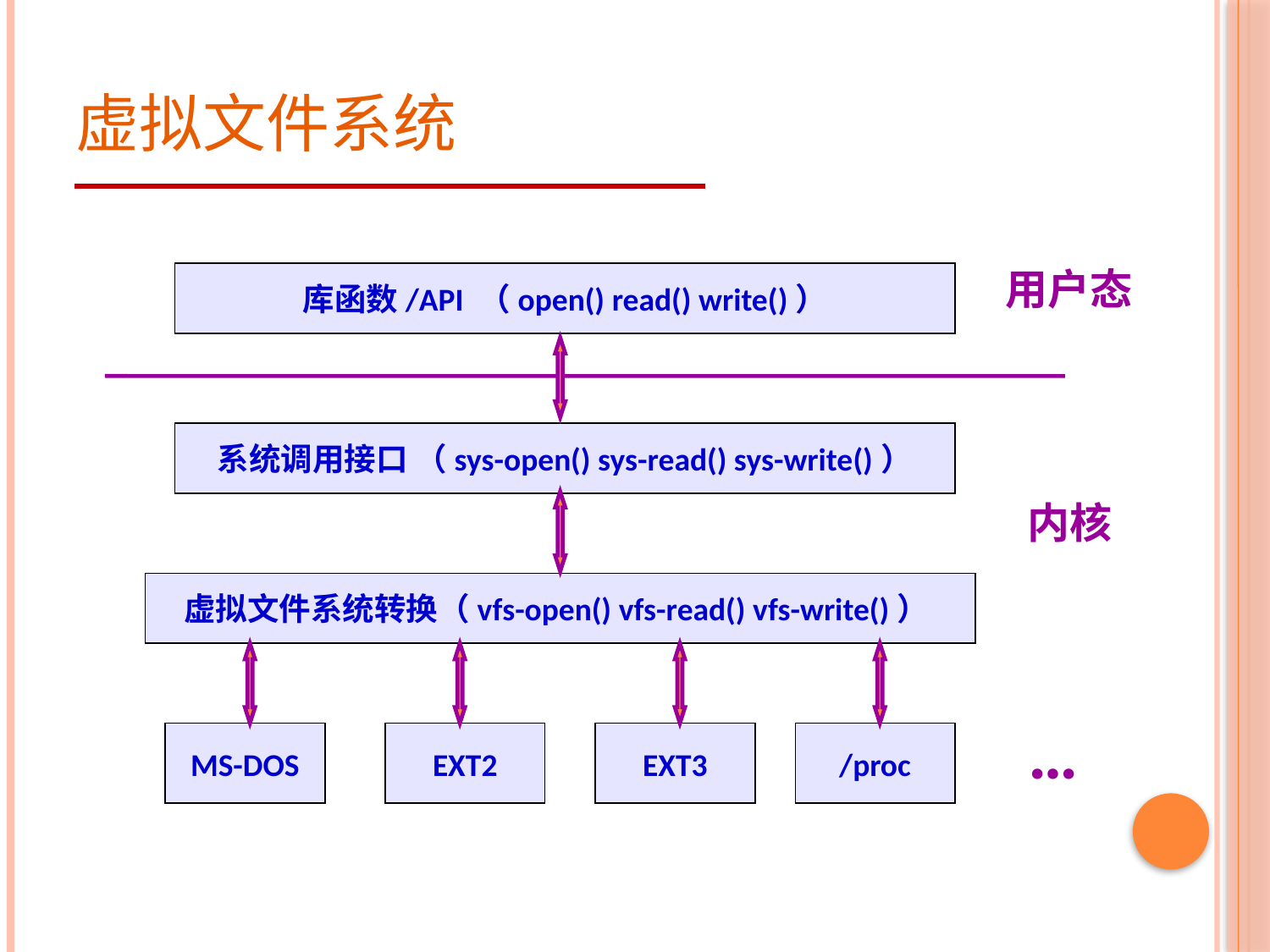

# 虚拟文件系统
用户态
库函数/API （open() read() write()）

系统调用接口 （sys-open() sys-read() sys-write()）
内核

虚拟文件系统转换（vfs-open() vfs-read() vfs-write()）

…
MS-DOS
EXT2
EXT3
/proc